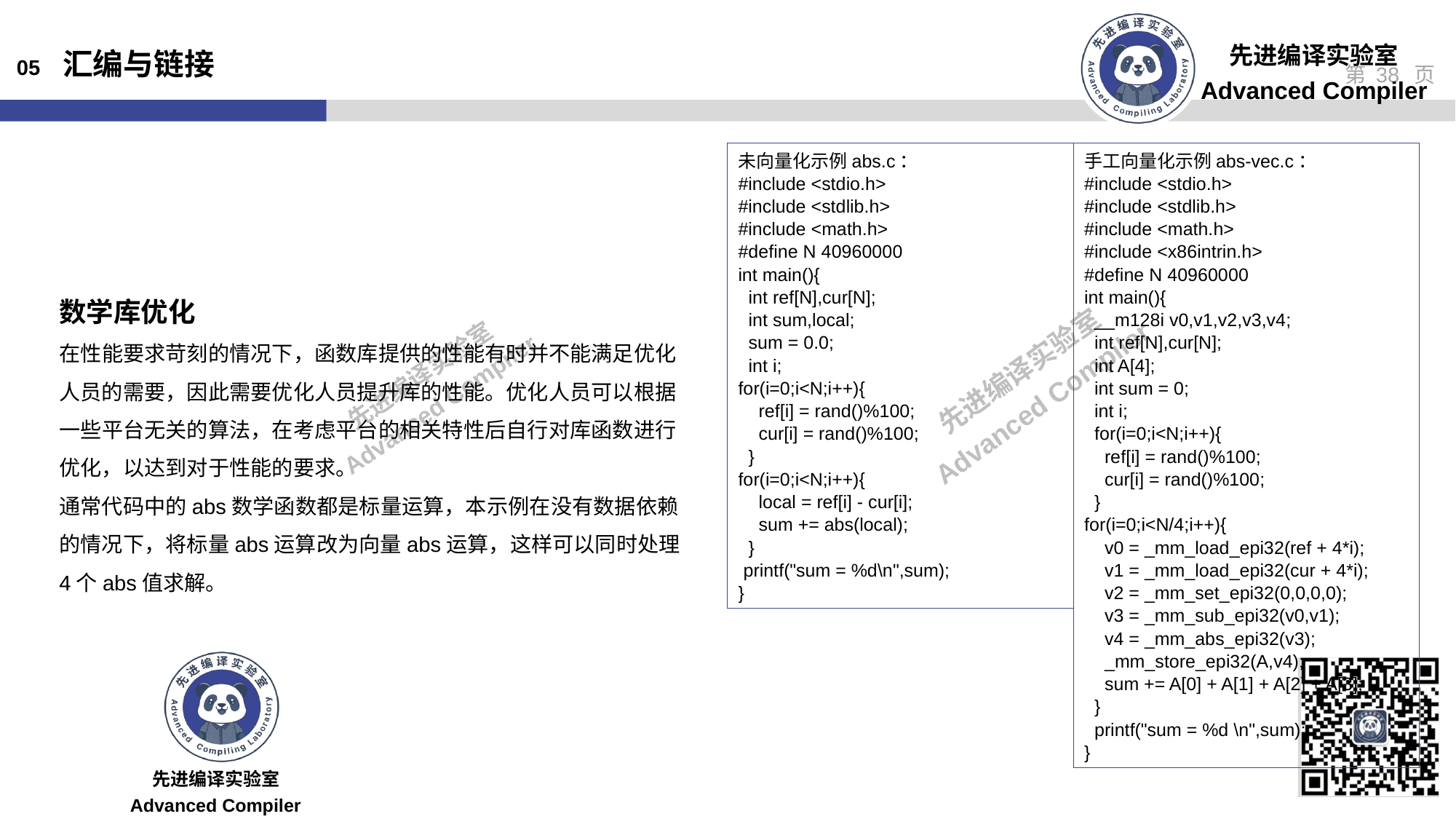

05  汇编与链接
手工向量化示例abs-vec.c：
#include <stdio.h>
#include <stdlib.h>
#include <math.h>
#include <x86intrin.h>
#define N 40960000
int main(){
  __m128i v0,v1,v2,v3,v4;
  int ref[N],cur[N];
  int A[4];
  int sum = 0;
  int i;
  for(i=0;i<N;i++){
    ref[i] = rand()%100;
    cur[i] = rand()%100;
  }
for(i=0;i<N/4;i++){
    v0 = _mm_load_epi32(ref + 4*i);
    v1 = _mm_load_epi32(cur + 4*i);
    v2 = _mm_set_epi32(0,0,0,0);
    v3 = _mm_sub_epi32(v0,v1);
    v4 = _mm_abs_epi32(v3);
    _mm_store_epi32(A,v4);
    sum += A[0] + A[1] + A[2] + A[3];
  }
  printf("sum = %d \n",sum);
}
未向量化示例abs.c：
#include <stdio.h>
#include <stdlib.h>
#include <math.h>
#define N 40960000
int main(){
  int ref[N],cur[N];
  int sum,local;
  sum = 0.0;
  int i;
for(i=0;i<N;i++){
    ref[i] = rand()%100;
    cur[i] = rand()%100;
  }
for(i=0;i<N;i++){
    local = ref[i] - cur[i];
    sum += abs(local);
  }
 printf("sum = %d\n",sum);
}
数学库优化
在性能要求苛刻的情况下，函数库提供的性能有时并不能满足优化人员的需要，因此需要优化人员提升库的性能。优化人员可以根据一些平台无关的算法，在考虑平台的相关特性后自行对库函数进行优化，以达到对于性能的要求。
通常代码中的abs数学函数都是标量运算，本示例在没有数据依赖的情况下，将标量abs运算改为向量abs运算，这样可以同时处理4个abs值求解。